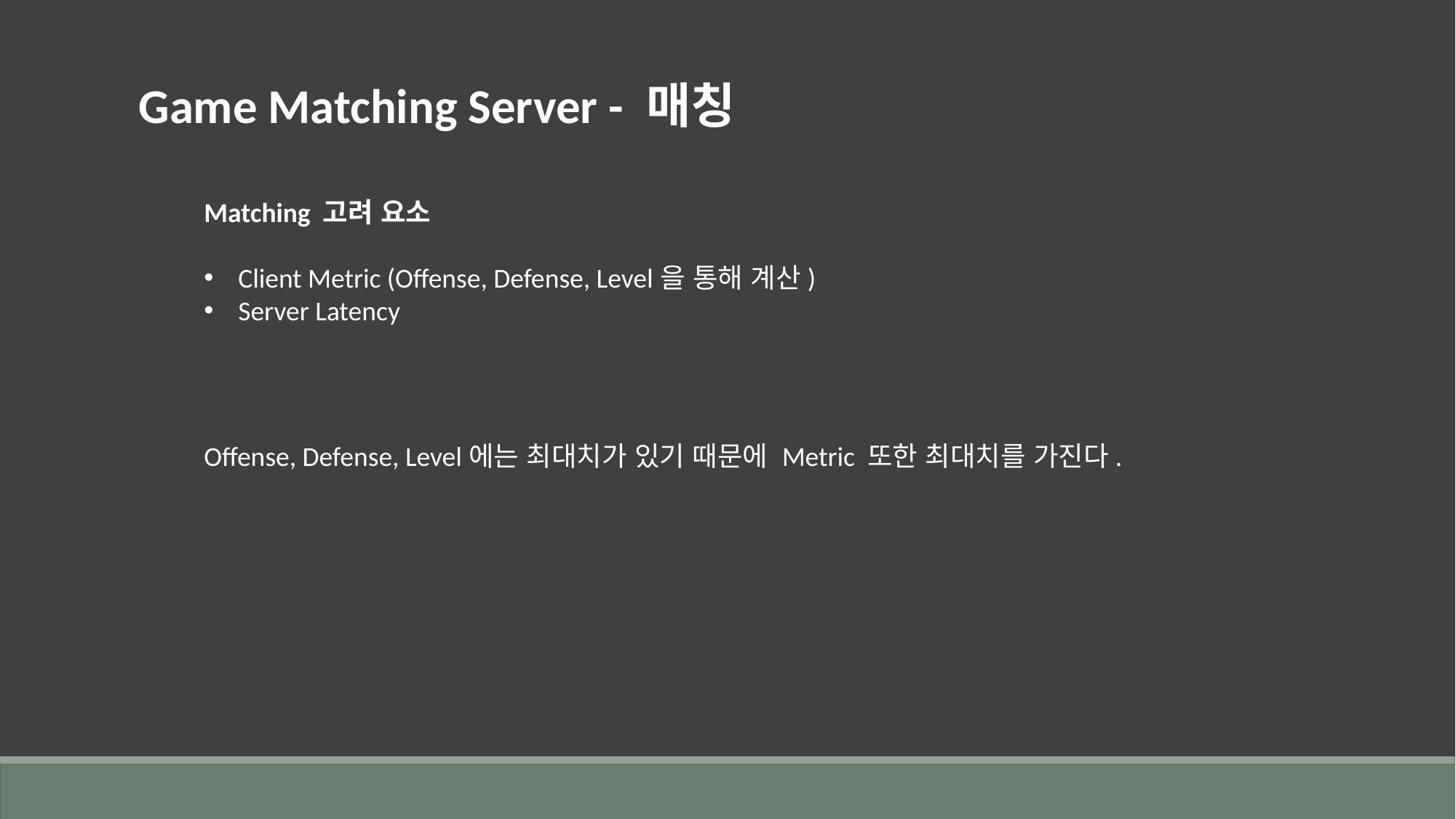

Game Matching Server - 매칭
Matching 고려 요소

Client Metric (Offense, Defense, Level을 통해 계산)
Server Latency
Offense, Defense, Level에는 최대치가 있기 때문에 Metric 또한 최대치를 가진다.